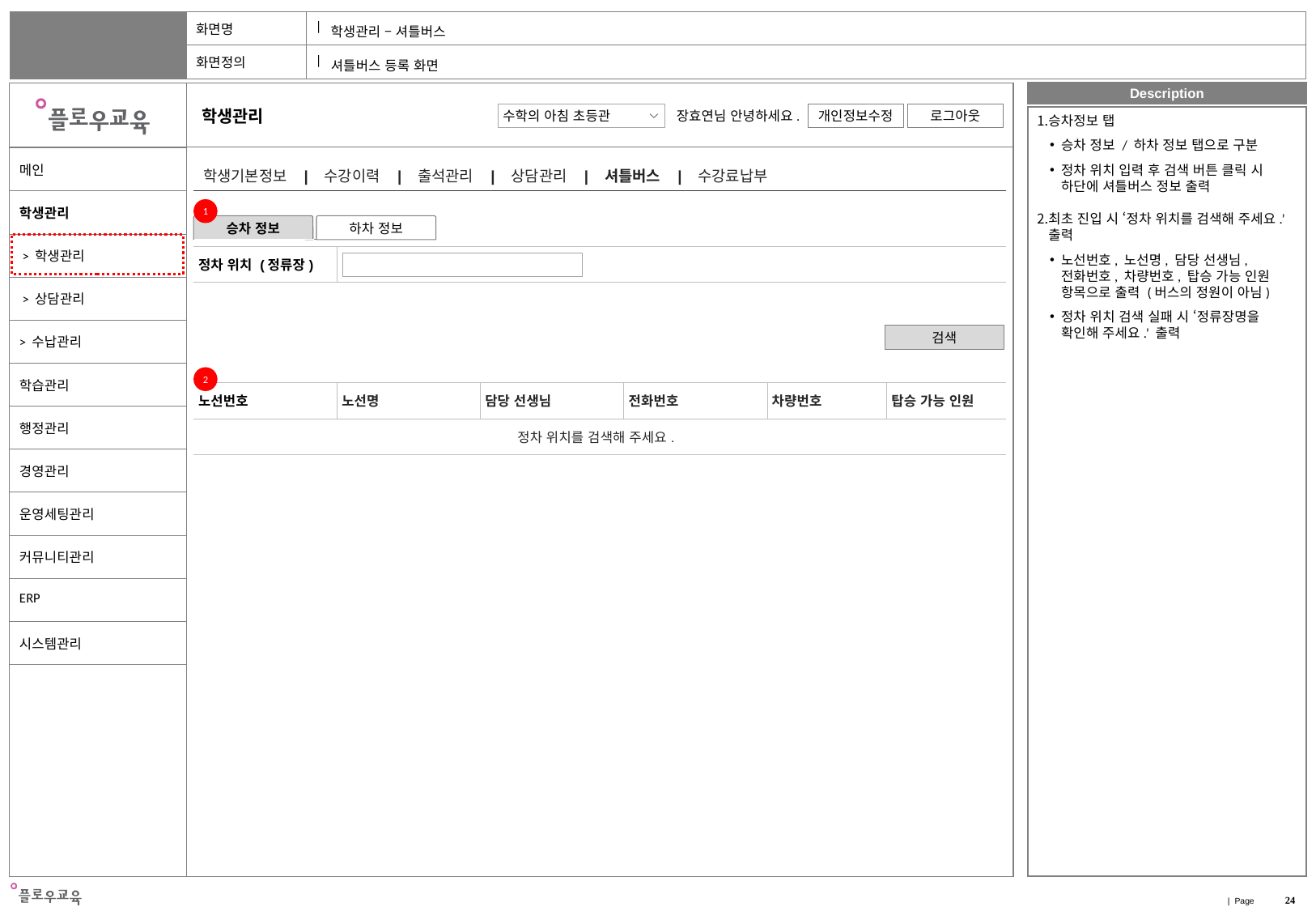

학생관리 – 셔틀버스
셔틀버스 등록 화면
승차정보 탭
승차 정보 / 하차 정보 탭으로 구분
정차 위치 입력 후 검색 버튼 클릭 시 하단에 셔틀버스 정보 출력
최초 진입 시 ‘정차 위치를 검색해 주세요.’ 출력
노선번호, 노선명, 담당 선생님, 전화번호, 차량번호, 탑승 가능 인원 항목으로 출력 (버스의 정원이 아님)
정차 위치 검색 실패 시 ‘정류장명을 확인해 주세요.’ 출력
| 학생기본정보 | 수강이력 | 출석관리 | 상담관리 | 셔틀버스 | 수강료납부 |
| --- |
1
|  |  |
| --- | --- |
| 정차 위치 (정류장) |  |
승차 정보
하차 정보

검색
2
| 노선번호 | 노선명 | 담당 선생님 | 전화번호 | 차량번호 | 탑승 가능 인원 |
| --- | --- | --- | --- | --- | --- |
| 정차 위치를 검색해 주세요. |  |  |  |  |  |
24